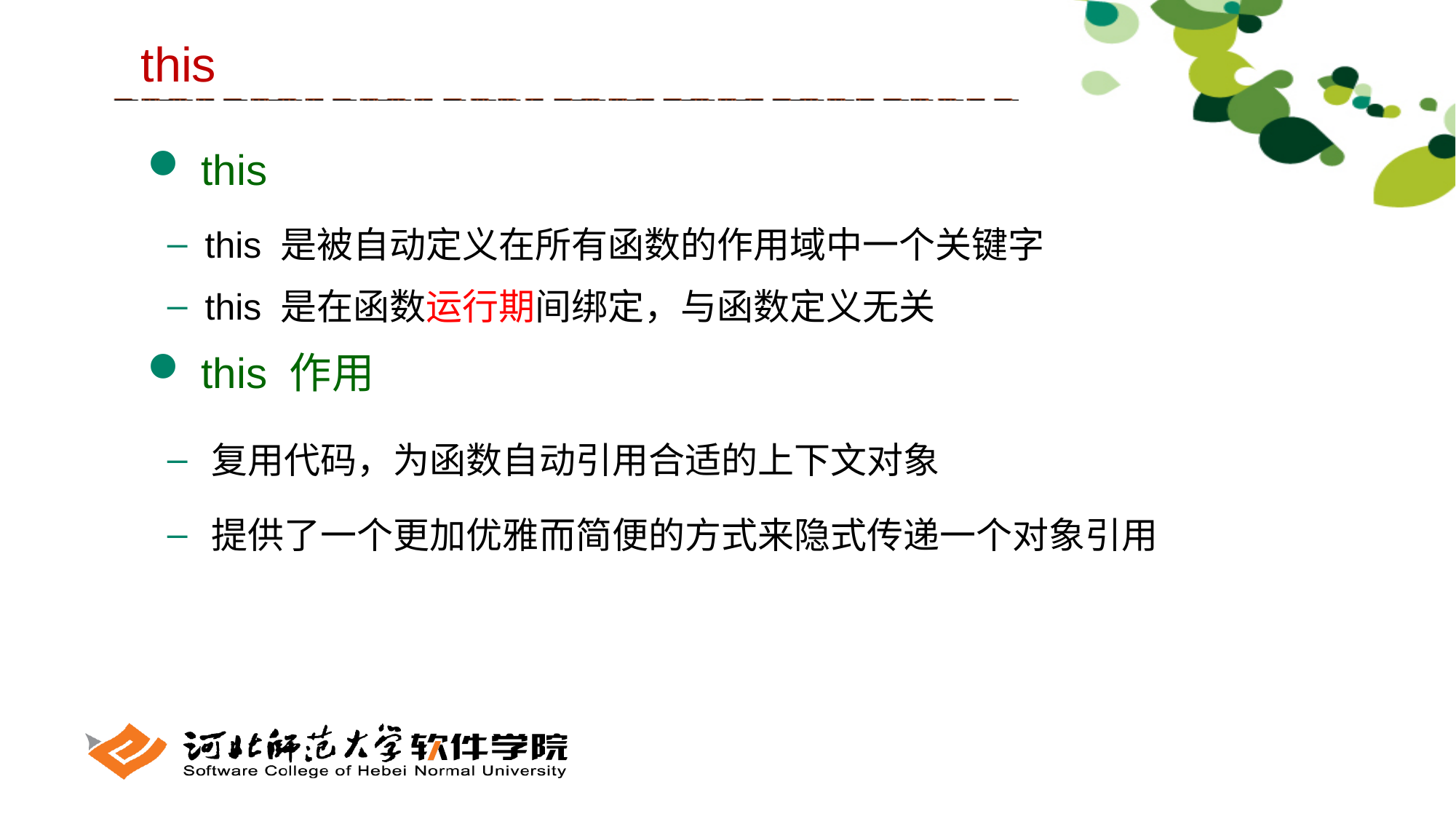

this
 this
 this 是被自动定义在所有函数的作用域中一个关键字
 this 是在函数运行期间绑定，与函数定义无关
 this 作用
 复用代码，为函数自动引用合适的上下文对象
 提供了一个更加优雅而简便的方式来隐式传递一个对象引用